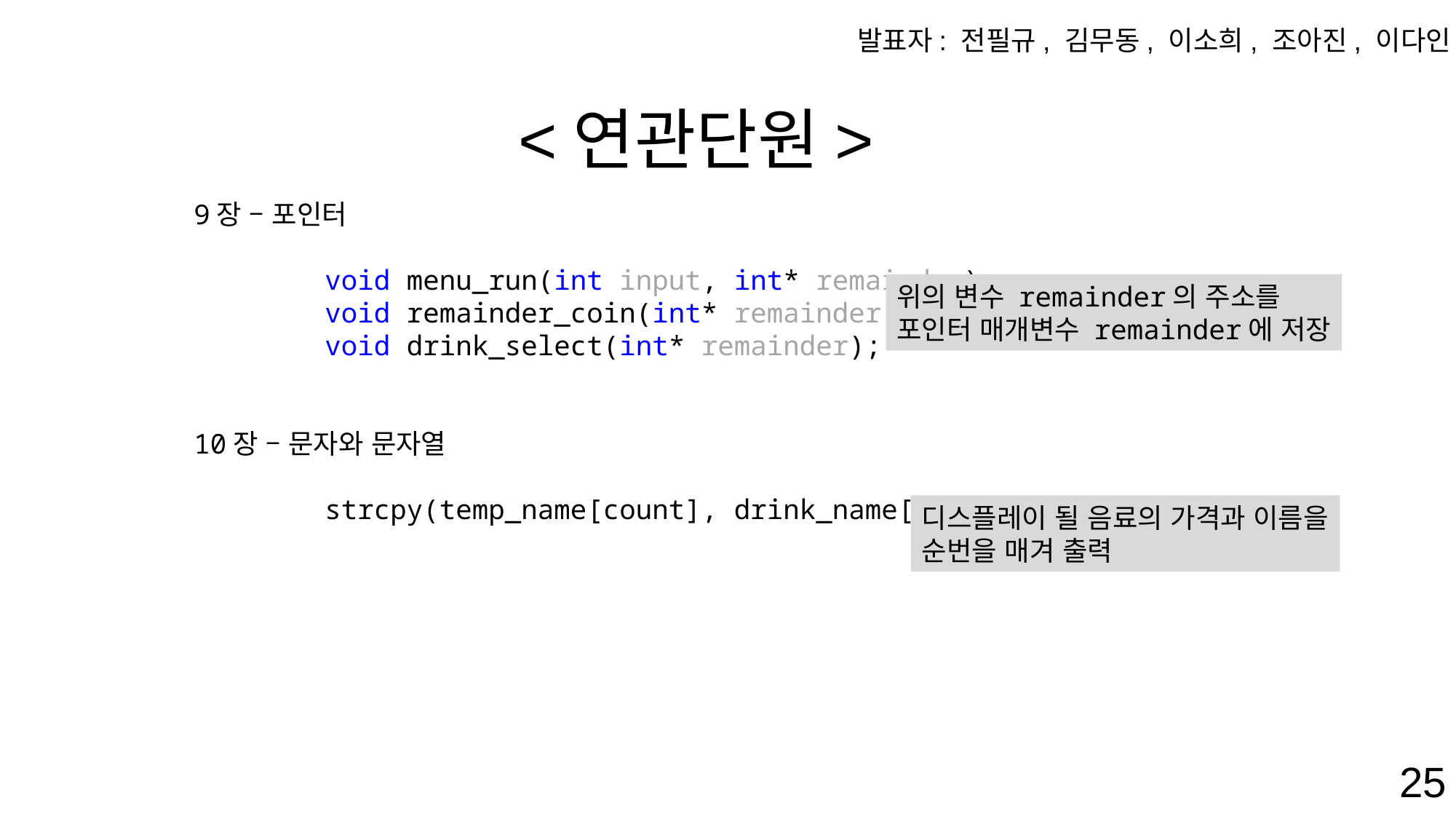

발표자: 전필규, 김무동, 이소희, 조아진, 이다인
# <연관단원>
9장 – 포인터

        void menu_run(int input, int* remainder)
        void remainder_coin(int* remainder);
        void drink_select(int* remainder);

10장 – 문자와 문자열

        strcpy(temp_name[count], drink_name[i]);
위의 변수 remainder의 주소를
포인터 매개변수 remainder에 저장

디스플레이 될 음료의 가격과 이름을
순번을 매겨 출력
25